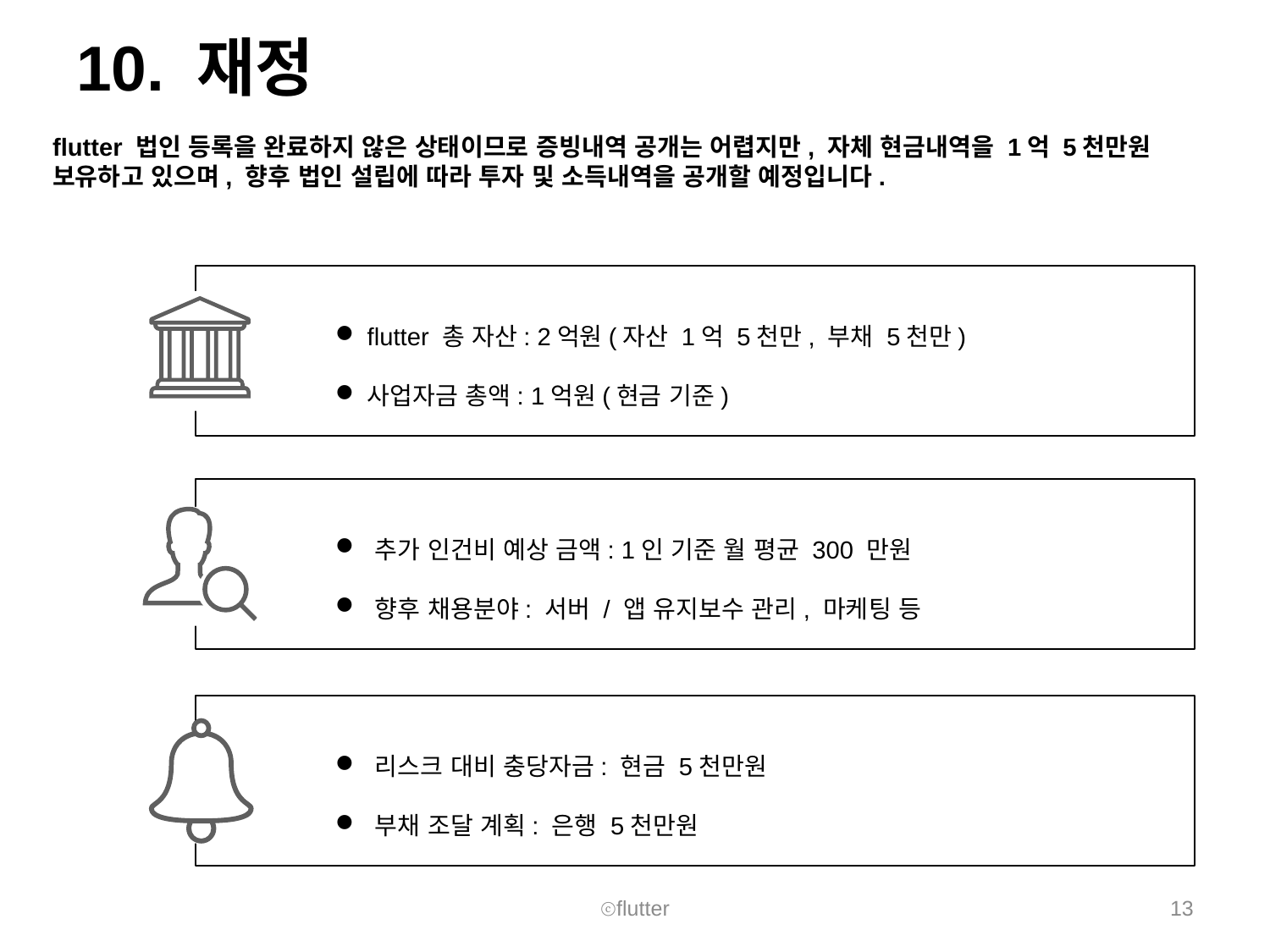

# 10. 재정
flutter 법인 등록을 완료하지 않은 상태이므로 증빙내역 공개는 어렵지만, 자체 현금내역을 1억 5천만원 보유하고 있으며, 향후 법인 설립에 따라 투자 및 소득내역을 공개할 예정입니다.
flutter 총 자산: 2억원(자산 1억 5천만, 부채 5천만)
사업자금 총액: 1억원(현금 기준)

추가 인건비 예상 금액: 1인 기준 월 평균 300 만원
향후 채용분야: 서버 / 앱 유지보수 관리, 마케팅 등

리스크 대비 충당자금: 현금 5천만원
부채 조달 계획: 은행 5천만원

ⓒflutter
13